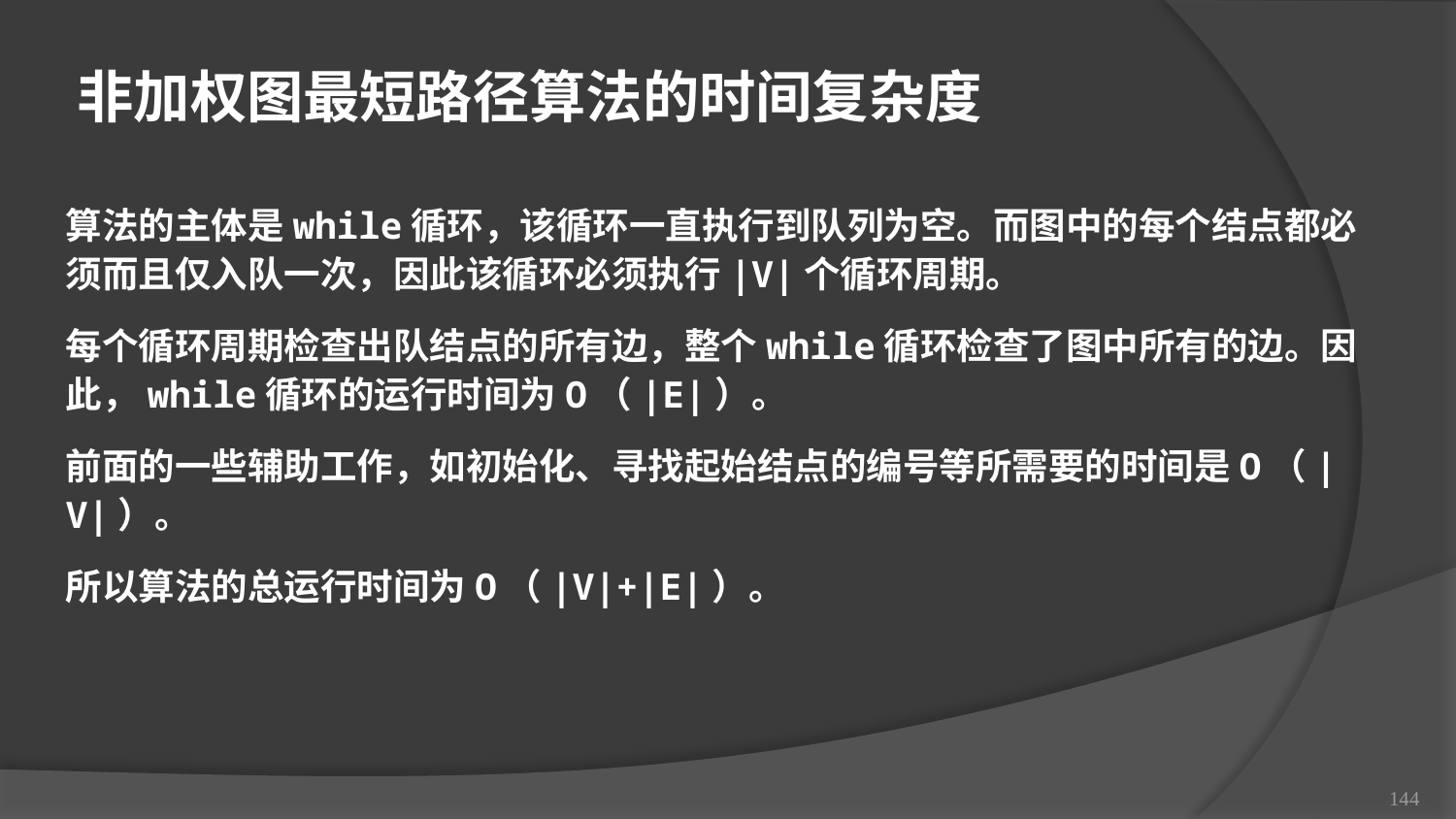

非加权图最短路径算法的时间复杂度
算法的主体是while循环，该循环一直执行到队列为空。而图中的每个结点都必须而且仅入队一次，因此该循环必须执行|V|个循环周期。
每个循环周期检查出队结点的所有边，整个while循环检查了图中所有的边。因此，while循环的运行时间为O（|E|）。
前面的一些辅助工作，如初始化、寻找起始结点的编号等所需要的时间是O（|V|）。
所以算法的总运行时间为O（|V|+|E|）。
144